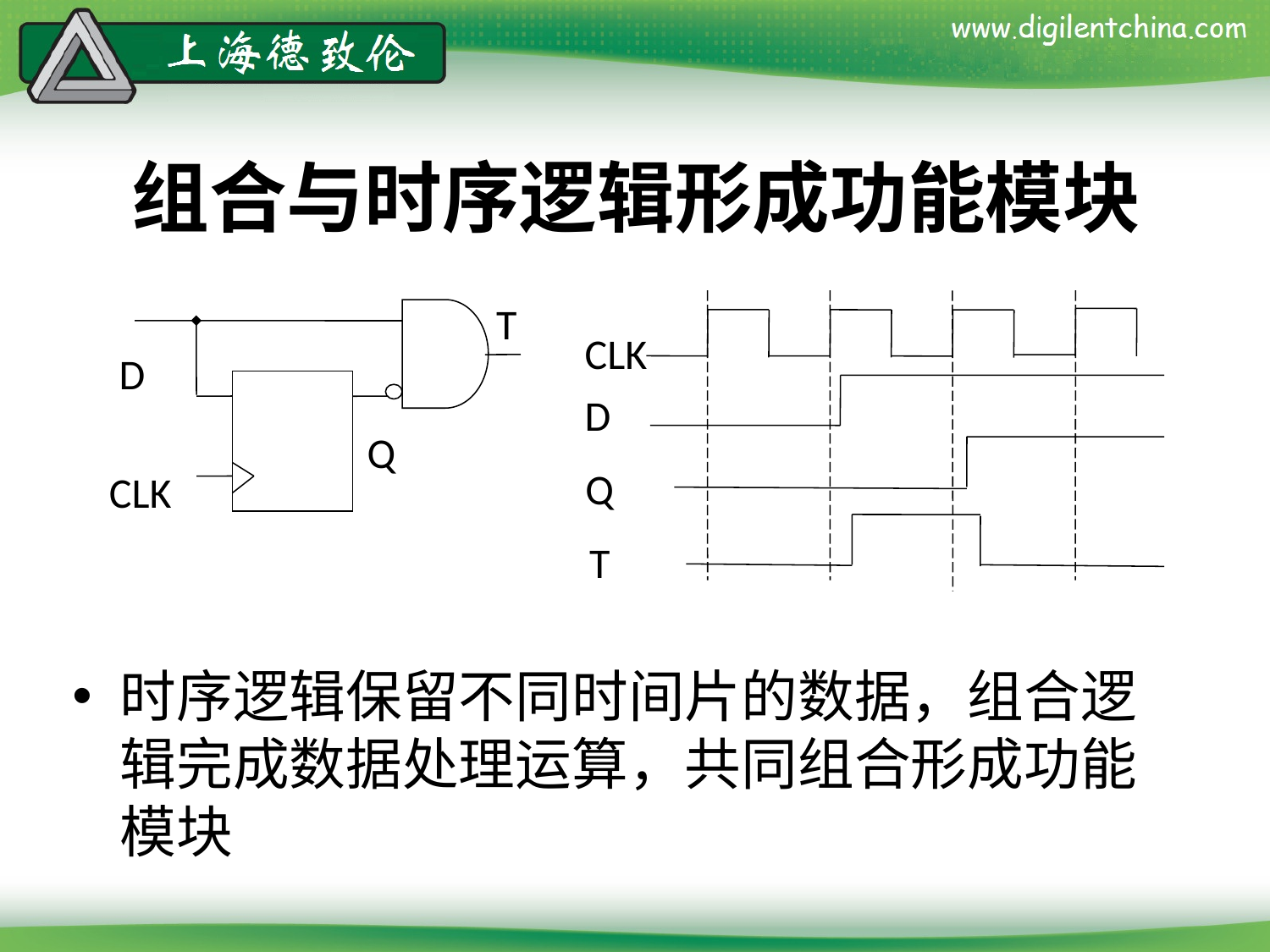

# 组合与时序逻辑形成功能模块

T

CLK
D

D

Q

Q
CLK

T

时序逻辑保留不同时间片的数据，组合逻辑完成数据处理运算，共同组合形成功能模块